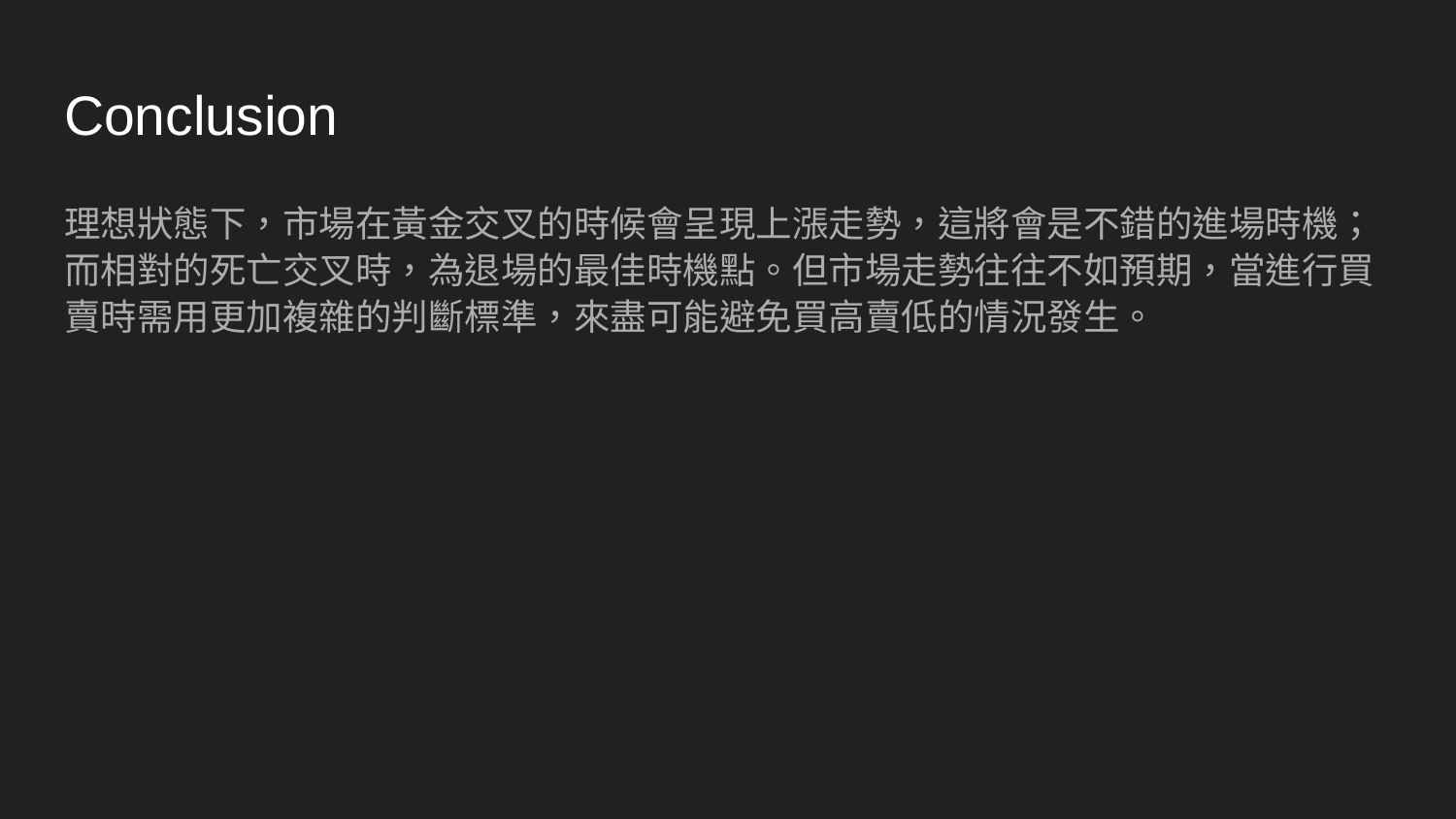

# Conclusion
理想狀態下，市場在黃金交叉的時候會呈現上漲走勢，這將會是不錯的進場時機；而相對的死亡交叉時，為退場的最佳時機點。但市場走勢往往不如預期，當進行買賣時需用更加複雜的判斷標準，來盡可能避免買高賣低的情況發生。